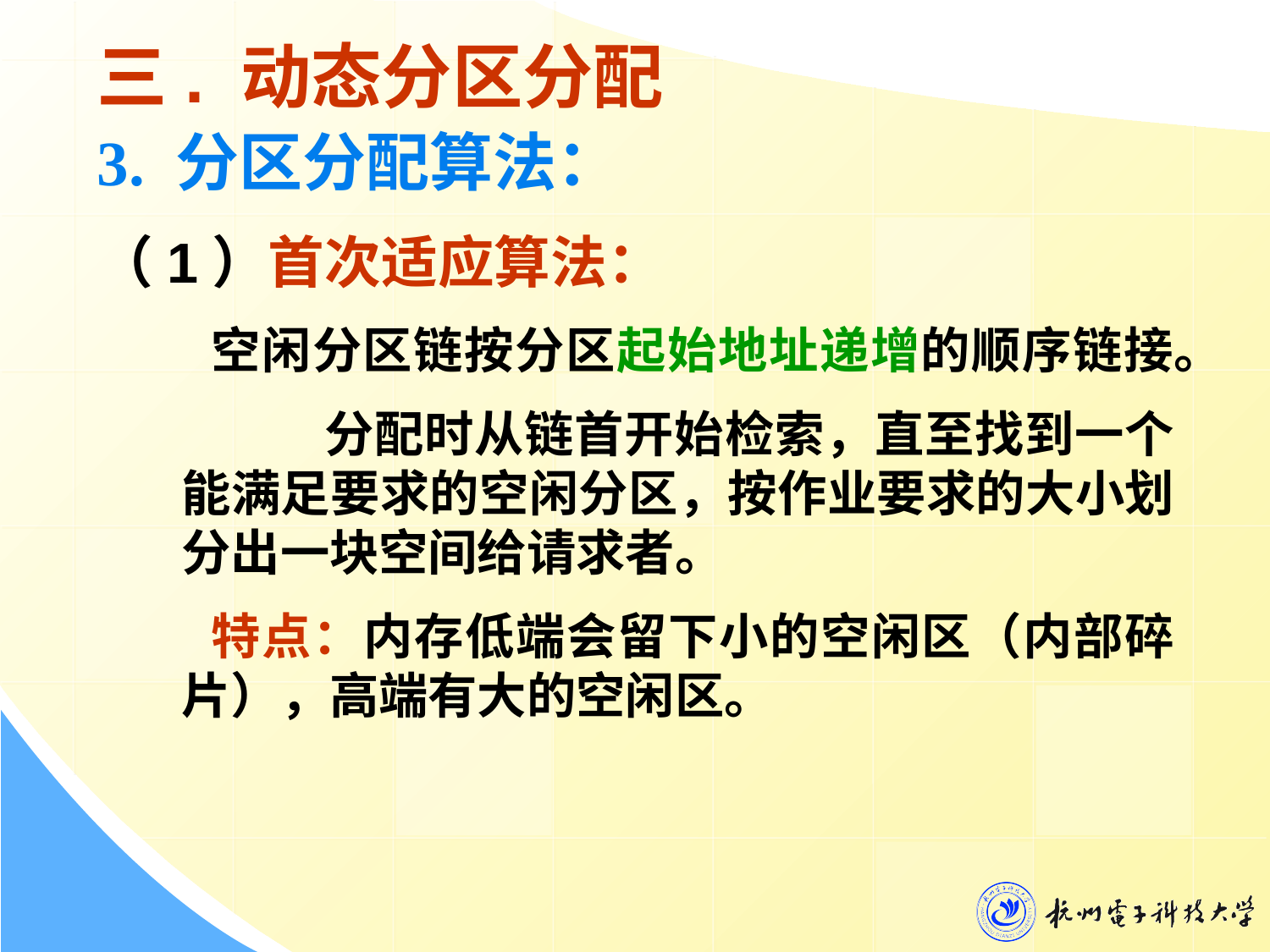

三. 动态分区分配
3. 分区分配算法：
（1）首次适应算法：
        空闲分区链按分区起始地址递增的顺序链接。
                  分配时从链首开始检索，直至找到一个能满足要求的空闲分区，按作业要求的大小划分出一块空间给请求者。
        特点：内存低端会留下小的空闲区（内部碎片），高端有大的空闲区。